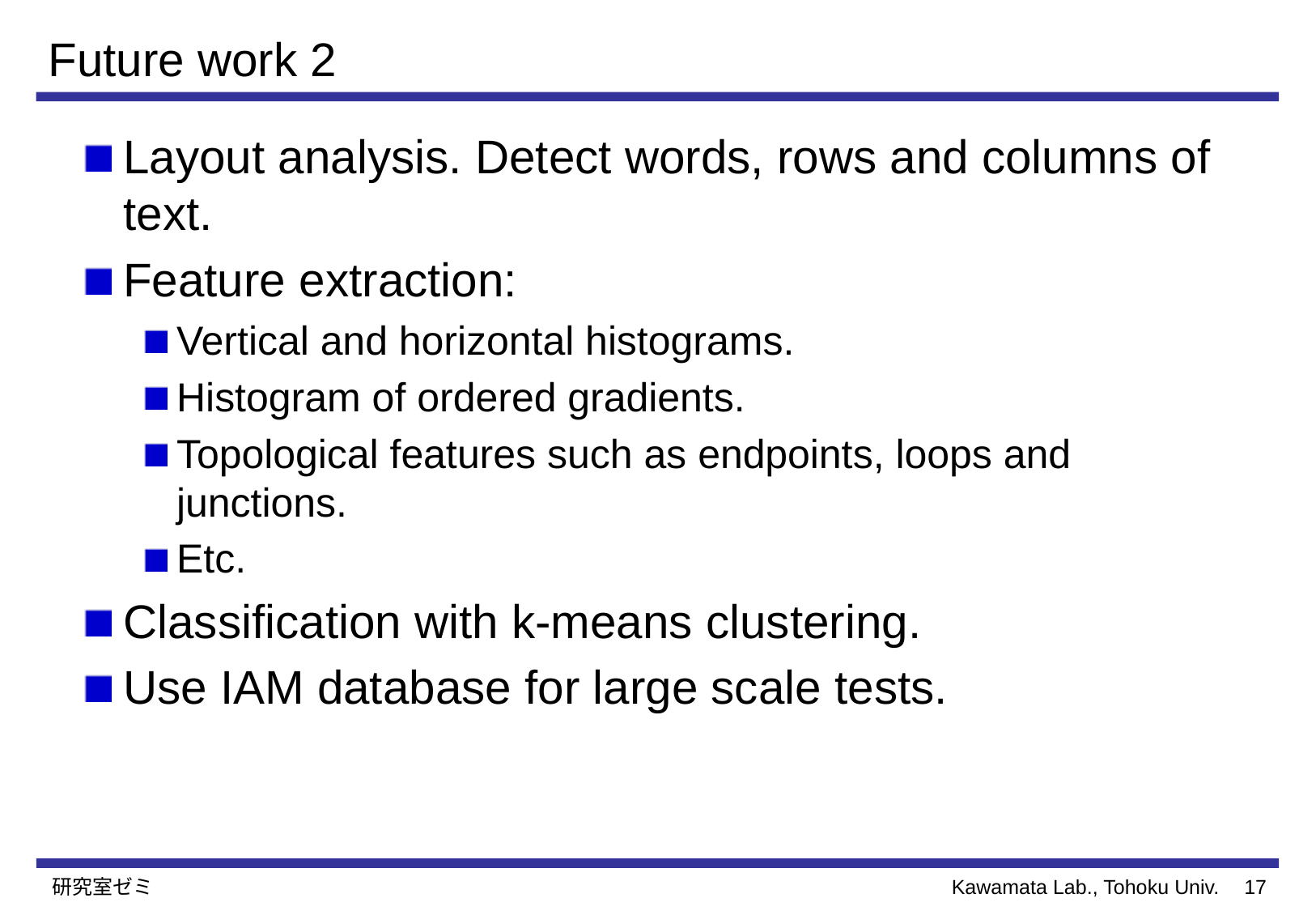

# Future work 2
Layout analysis. Detect words, rows and columns of text.
Feature extraction:
Vertical and horizontal histograms.
Histogram of ordered gradients.
Topological features such as endpoints, loops and junctions.
Etc.
Classification with k-means clustering.
Use IAM database for large scale tests.

研究室ゼミ
17